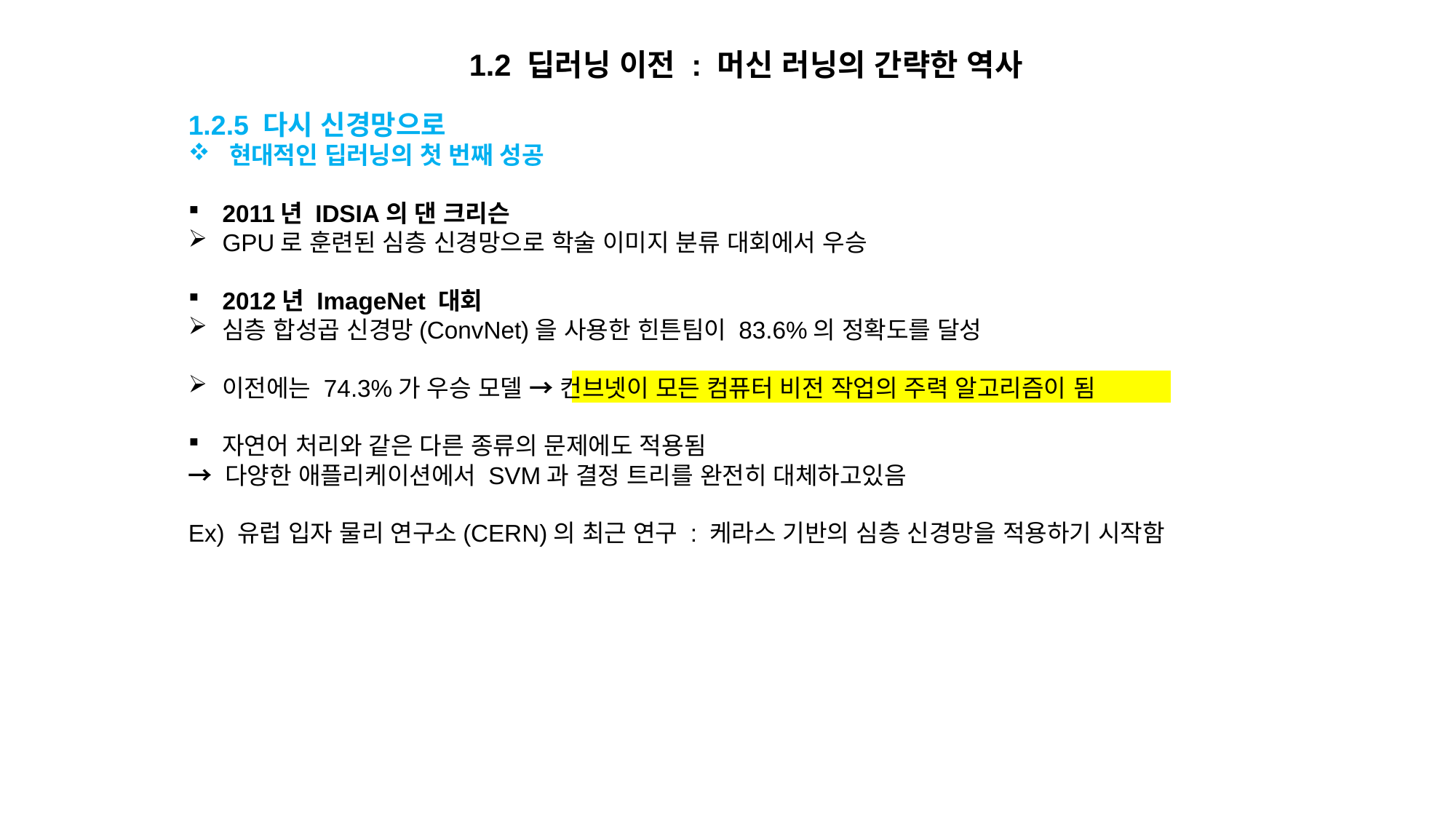

1.2 딥러닝 이전 : 머신 러닝의 간략한 역사
1.2.5 다시 신경망으로
현대적인 딥러닝의 첫 번째 성공

2011년 IDSIA의 댄 크리슨
GPU로 훈련된 심층 신경망으로 학술 이미지 분류 대회에서 우승

2012년 ImageNet 대회
심층 합성곱 신경망(ConvNet)을 사용한 힌튼팀이 83.6%의 정확도를 달성

이전에는 74.3%가 우승 모델 → 컨브넷이 모든 컴퓨터 비전 작업의 주력 알고리즘이 됨

자연어 처리와 같은 다른 종류의 문제에도 적용됨
→ 다양한 애플리케이션에서 SVM과 결정 트리를 완전히 대체하고있음

Ex) 유럽 입자 물리 연구소(CERN)의 최근 연구 : 케라스 기반의 심층 신경망을 적용하기 시작함